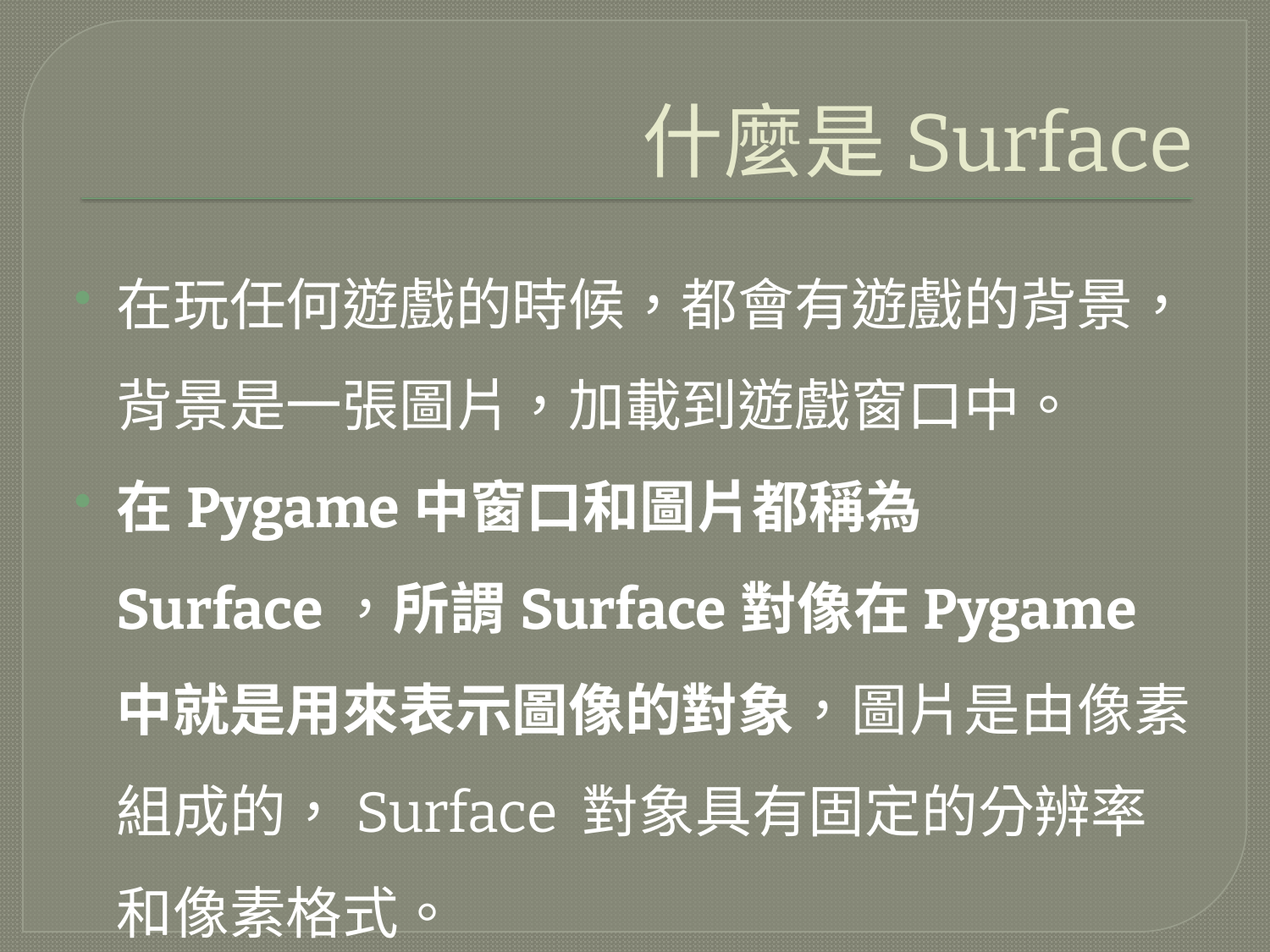

# 什麼是Surface
在玩任何遊戲的時候，都會有遊戲的背景，背景是一張圖片，加載到遊戲窗口中。
在Pygame中窗口和圖片都稱為Surface，所謂Surface對像在Pygame中就是用來表示圖像的對象，圖片是由像素組成的，Surface 對象具有固定的分辨率和像素格式。